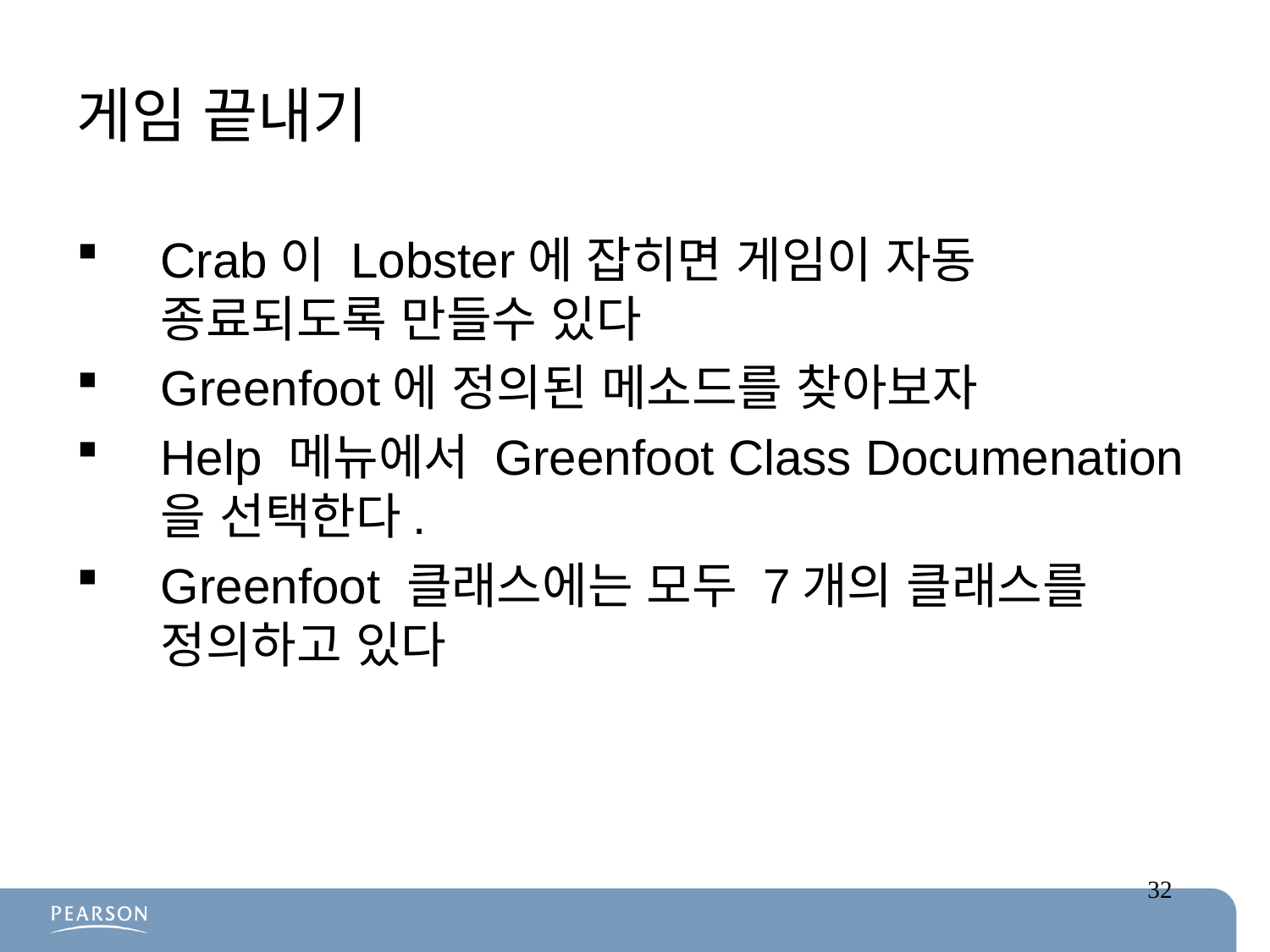

# 게임 끝내기
Crab이 Lobster에 잡히면 게임이 자동 종료되도록 만들수 있다
Greenfoot에 정의된 메소드를 찾아보자
Help 메뉴에서 Greenfoot Class Documenation을 선택한다.
Greenfoot 클래스에는 모두 7개의 클래스를 정의하고 있다
32